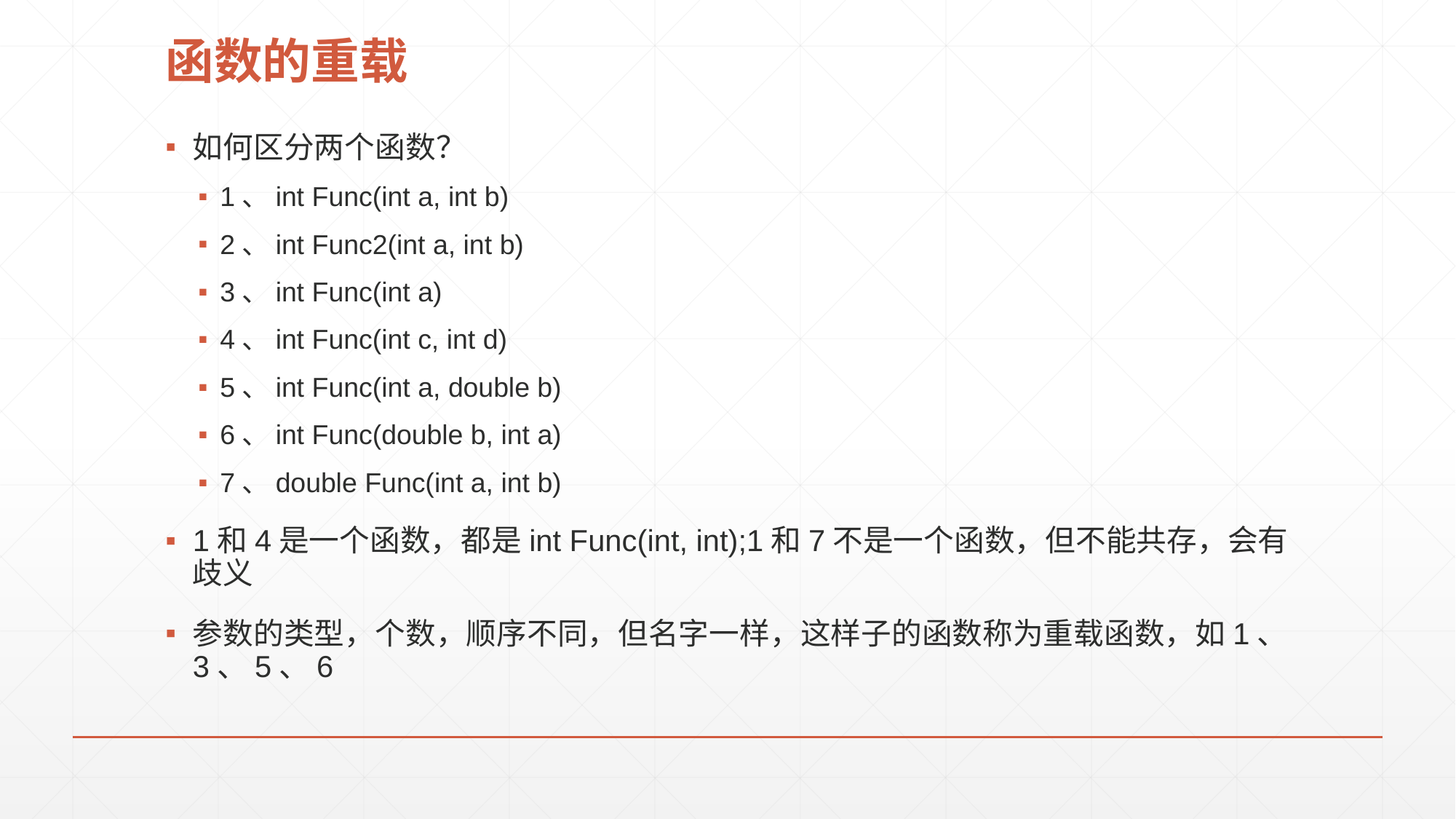

# 函数的重载
如何区分两个函数？
1、int Func(int a, int b)
2、int Func2(int a, int b)
3、int Func(int a)
4、int Func(int c, int d)
5、int Func(int a, double b)
6、int Func(double b, int a)
7、double Func(int a, int b)
1和4是一个函数，都是int Func(int, int);1和7不是一个函数，但不能共存，会有歧义
参数的类型，个数，顺序不同，但名字一样，这样子的函数称为重载函数，如1、3、5、6